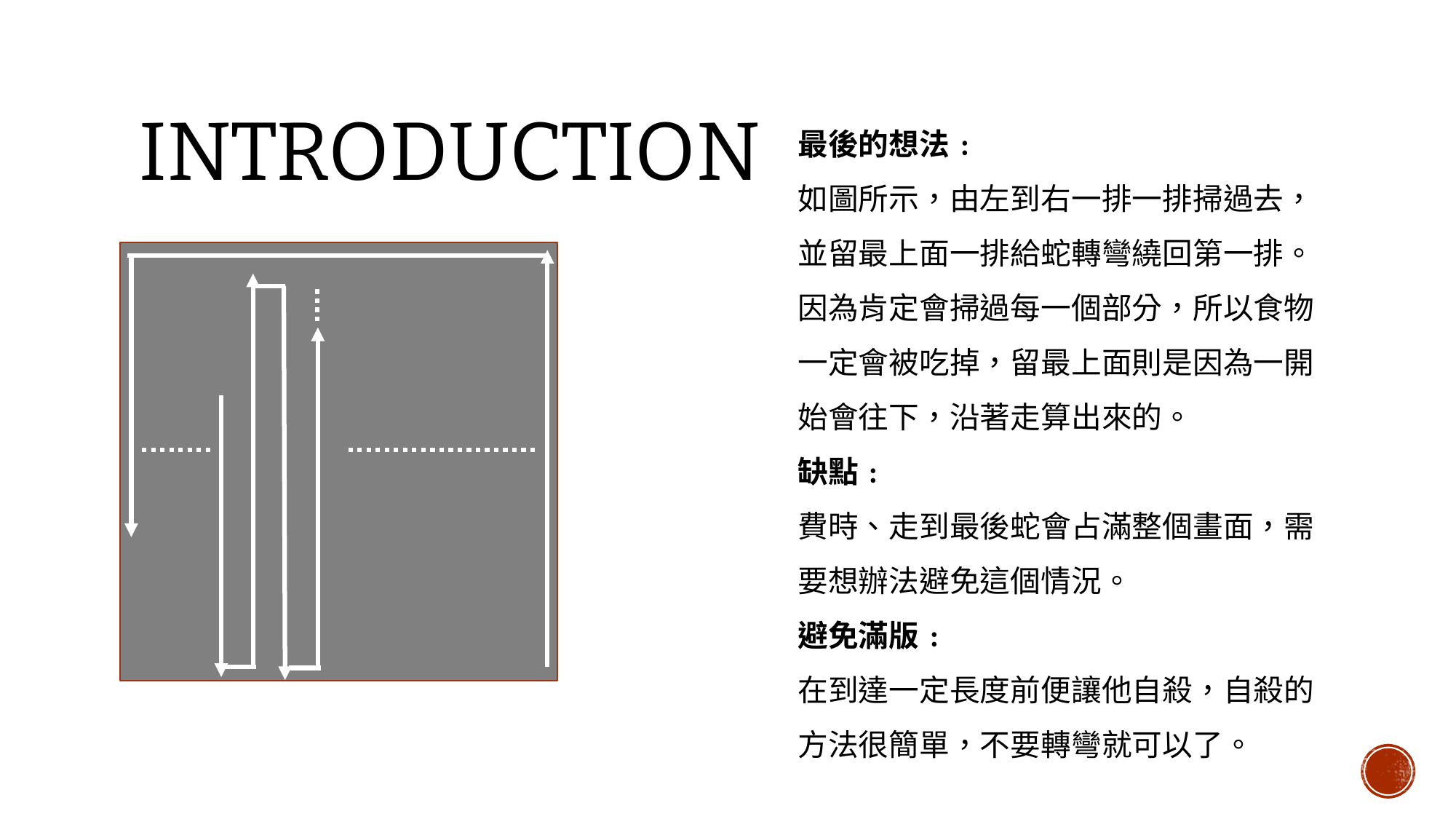

# Introduction
最後的想法﹕
如圖所示，由左到右一排一排掃過去，並留最上面一排給蛇轉彎繞回第一排。
因為肯定會掃過每一個部分，所以食物一定會被吃掉，留最上面則是因為一開始會往下，沿著走算出來的。
缺點﹕
費時、走到最後蛇會占滿整個畫面，需要想辦法避免這個情況。
避免滿版﹕
在到達一定長度前便讓他自殺，自殺的方法很簡單，不要轉彎就可以了。